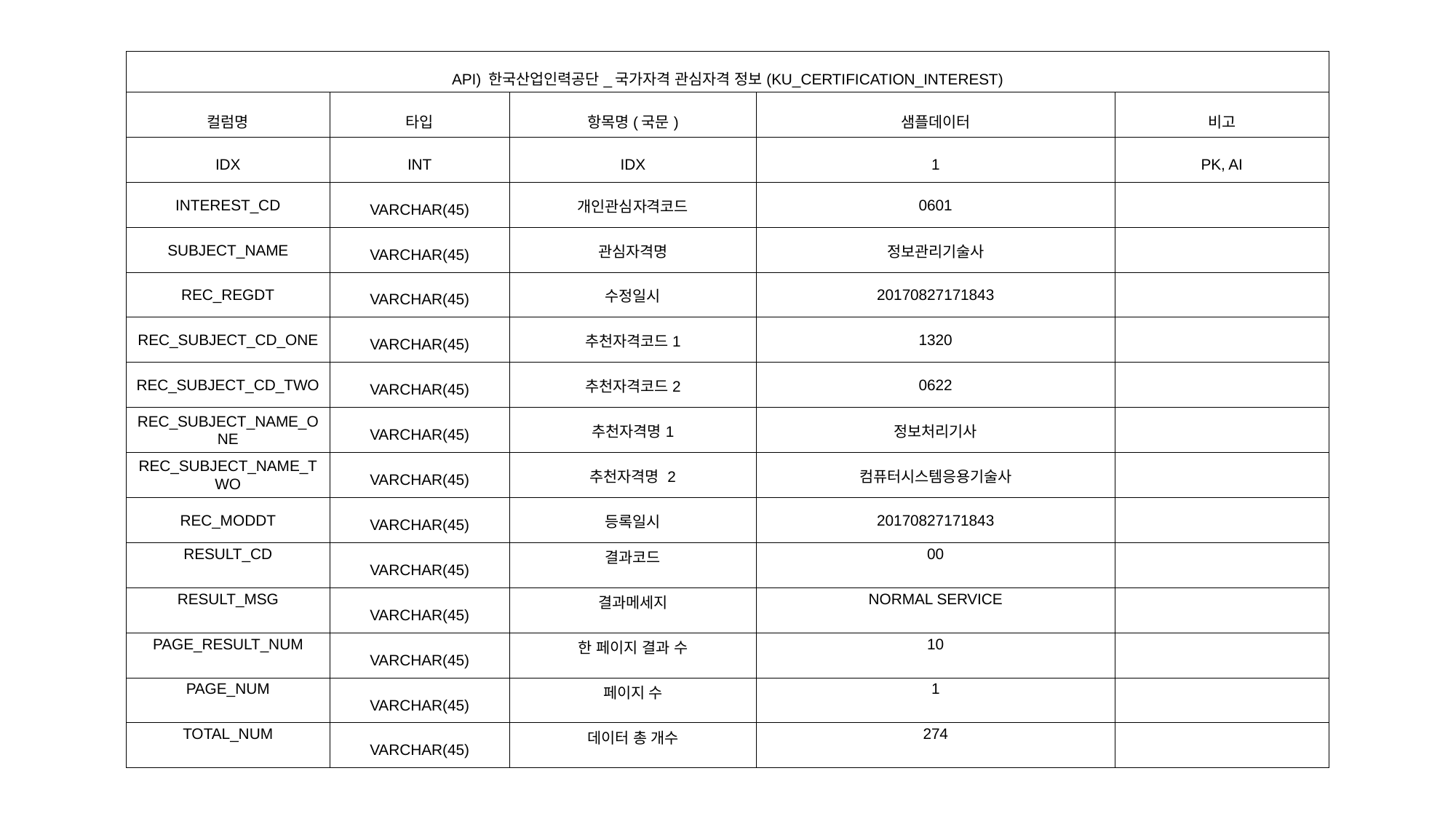

| API) 한국산업인력공단\_국가자격 관심자격 정보(KU\_CERTIFICATION\_INTEREST) |  |  |  |  |
| --- | --- | --- | --- | --- |
| 컬럼명 | 타입 | 항목명(국문) | 샘플데이터 | 비고 |
| IDX | INT | IDX | 1 | PK, AI |
| INTEREST\_CD | VARCHAR(45) | 개인관심자격코드 | 0601 |  |
| SUBJECT\_NAME | VARCHAR(45) | 관심자격명 | 정보관리기술사 |  |
| REC\_REGDT | VARCHAR(45) | 수정일시 | 20170827171843 |  |
| REC\_SUBJECT\_CD\_ONE | VARCHAR(45) | 추천자격코드1 | 1320 |  |
| REC\_SUBJECT\_CD\_TWO | VARCHAR(45) | 추천자격코드2 | 0622 |  |
| REC\_SUBJECT\_NAME\_ONE | VARCHAR(45) | 추천자격명1 | 정보처리기사 |  |
| REC\_SUBJECT\_NAME\_TWO | VARCHAR(45) | 추천자격명 2 | 컴퓨터시스템응용기술사 |  |
| REC\_MODDT | VARCHAR(45) | 등록일시 | 20170827171843 |  |
| RESULT\_CD | VARCHAR(45) | 결과코드 | 00 |  |
| RESULT\_MSG | VARCHAR(45) | 결과메세지 | NORMAL SERVICE |  |
| PAGE\_RESULT\_NUM | VARCHAR(45) | 한 페이지 결과 수 | 10 |  |
| PAGE\_NUM | VARCHAR(45) | 페이지 수 | 1 |  |
| TOTAL\_NUM | VARCHAR(45) | 데이터 총 개수 | 274 |  |